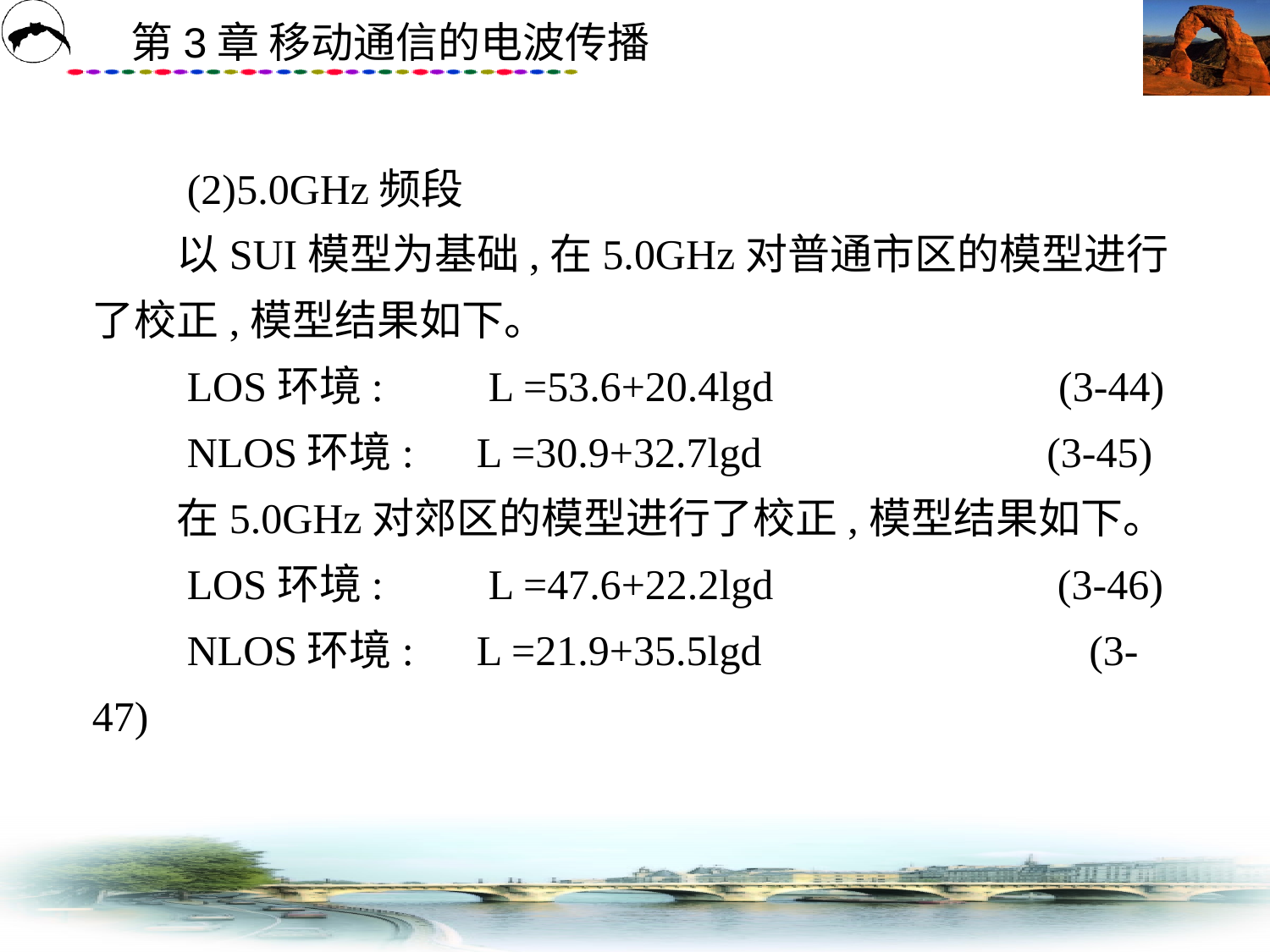

# (2)5.0GHz频段 　　以SUI模型为基础,在5.0GHz对普通市区的模型进行了校正,模型结果如下。 　　LOS环境:　　L =53.6+20.4lgd 　　　　　　(3-44) 　　NLOS环境:　L =30.9+32.7lgd 　　　　　　(3-45) 　　在5.0GHz对郊区的模型进行了校正,模型结果如下。 　　LOS环境:　　L =47.6+22.2lgd　　　　　　 (3-46) 　　NLOS环境:　L =21.9+35.5lgd 　　　　　　　(3-47)